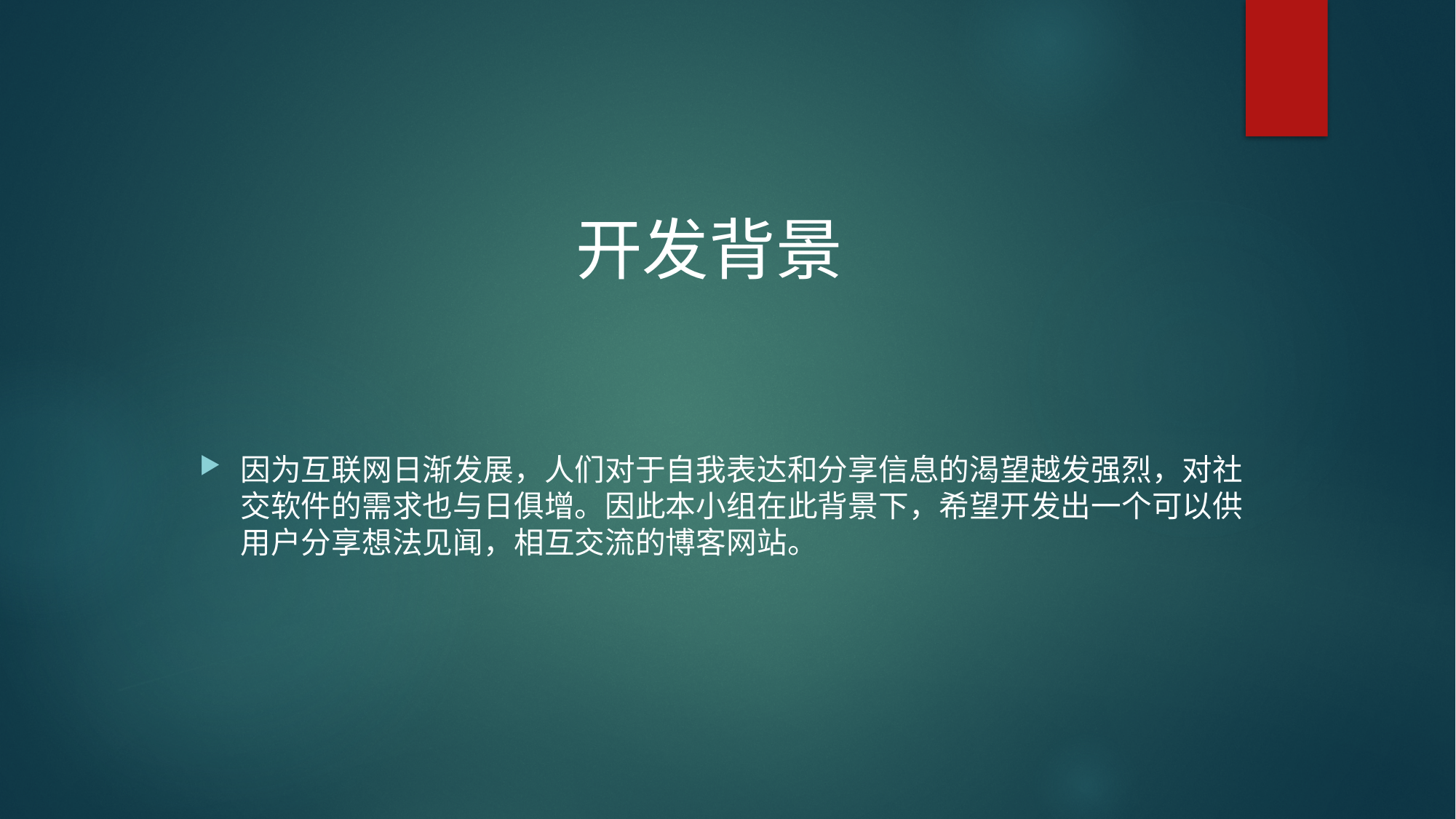

开发背景
因为互联网日渐发展，人们对于自我表达和分享信息的渴望越发强烈，对社交软件的需求也与日俱增。因此本小组在此背景下，希望开发出一个可以供用户分享想法见闻，相互交流的博客网站。